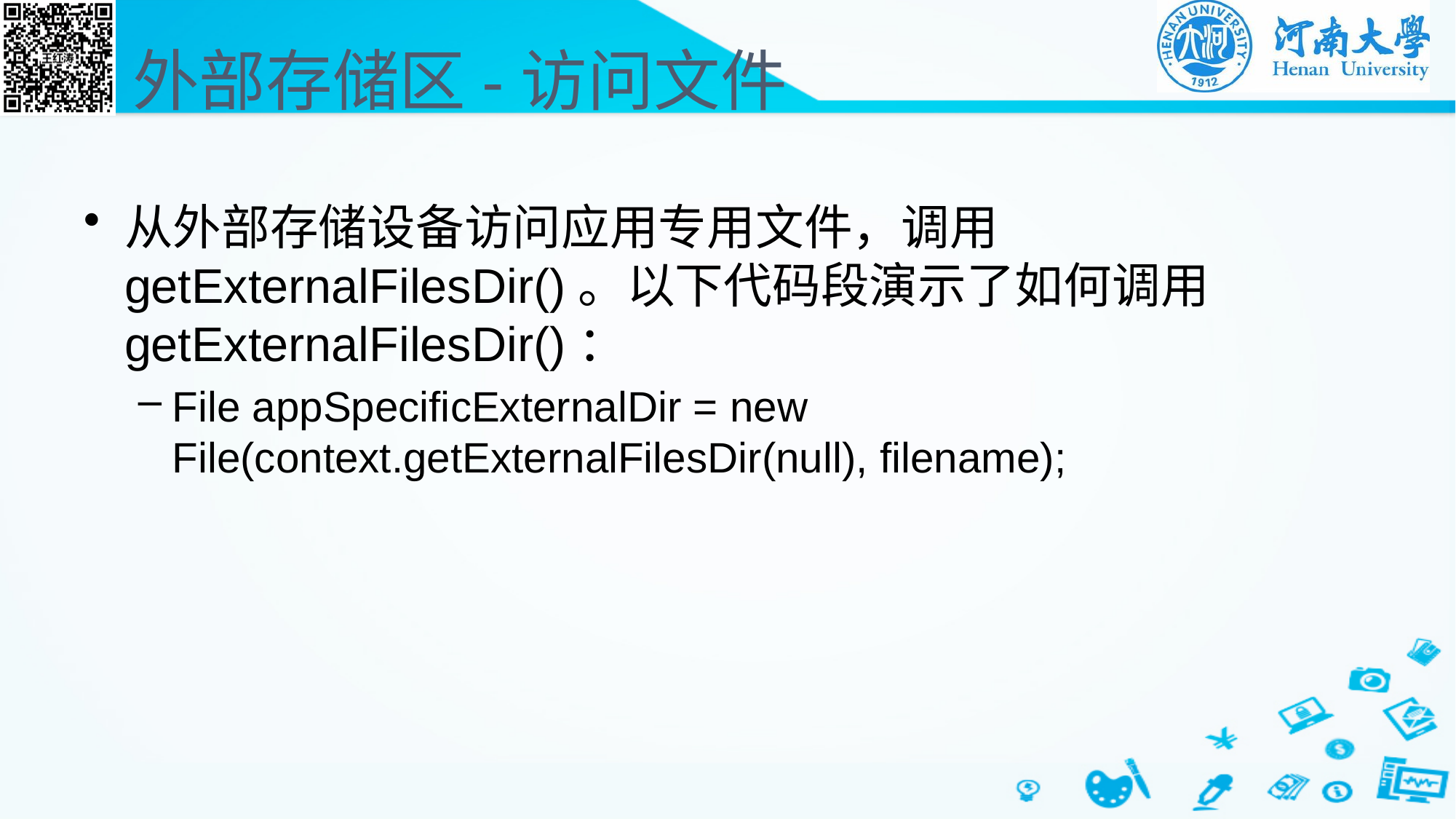

# 外部存储区-访问文件
从外部存储设备访问应用专用文件，调用 getExternalFilesDir()。以下代码段演示了如何调用 getExternalFilesDir()：
File appSpecificExternalDir = new File(context.getExternalFilesDir(null), filename);